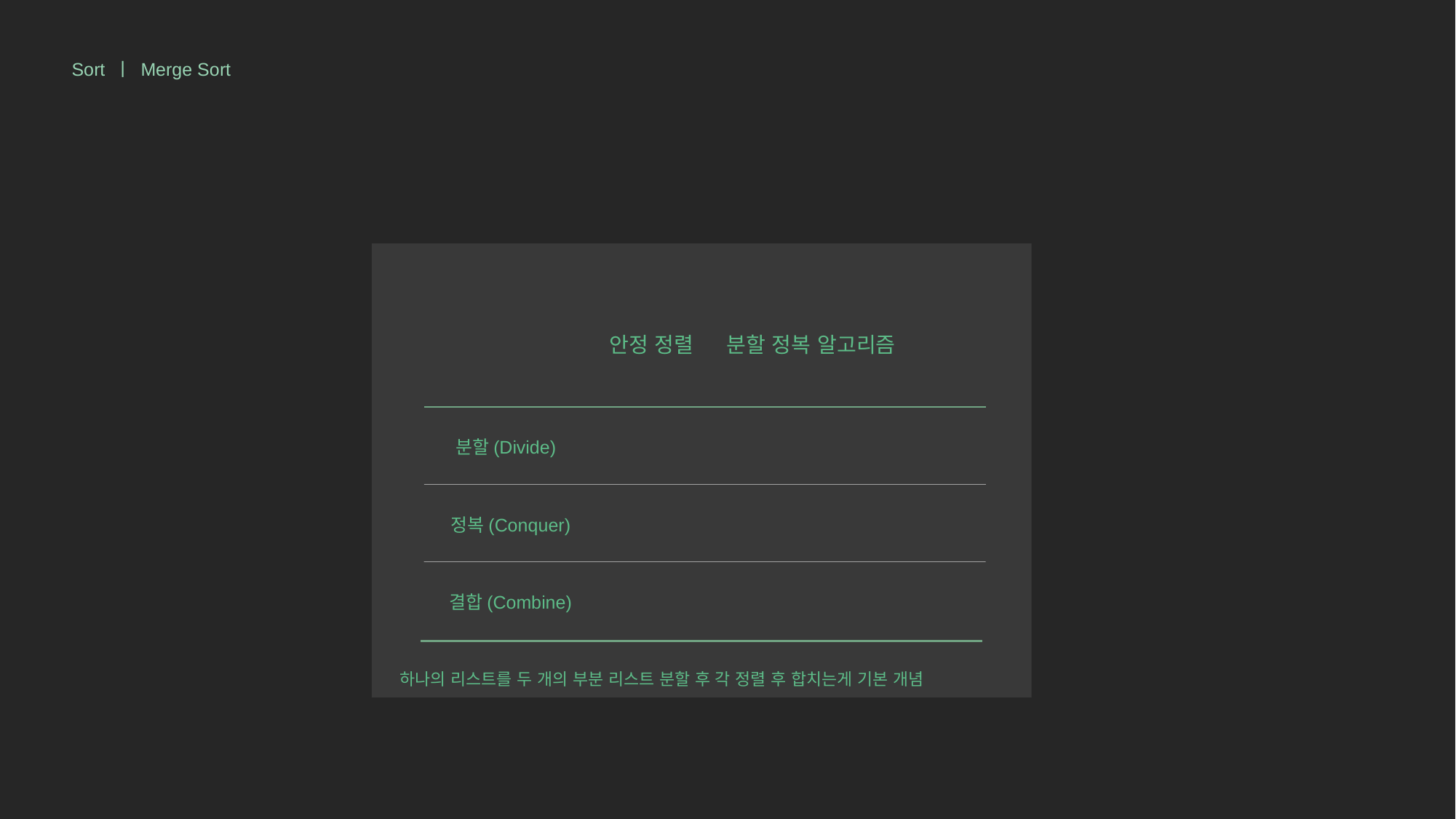

글씨체

글씨체
글씨체
Sort ㅣ Merge Sort
KANG TAE HUN
글씨체
COMPANY
Merge Sort Algorithm

‘John von Neumann’에 제안된 방법

일반적 방법 구현 시 ‘안정 정렬‘, ‘분할 정복 알고리즘＇의 하나
입력 배열을 같은 크기의 2개의 부분 배열 분할
1. 분할(Divide)
부분 배열을 정렬, 부분 배열 크기가 충분히 작지
않으면 순환 호출 이용하여 다시 분할 정복 적용
2. 정복(Conquer)
3. 결합(Combine)
정렬된 부분 배열들을 하나의 배열에 합병
하나의 리스트를 두 개의 부분 리스트 분할 후 각 정렬 후 합치는게 기본 개념
Page 12